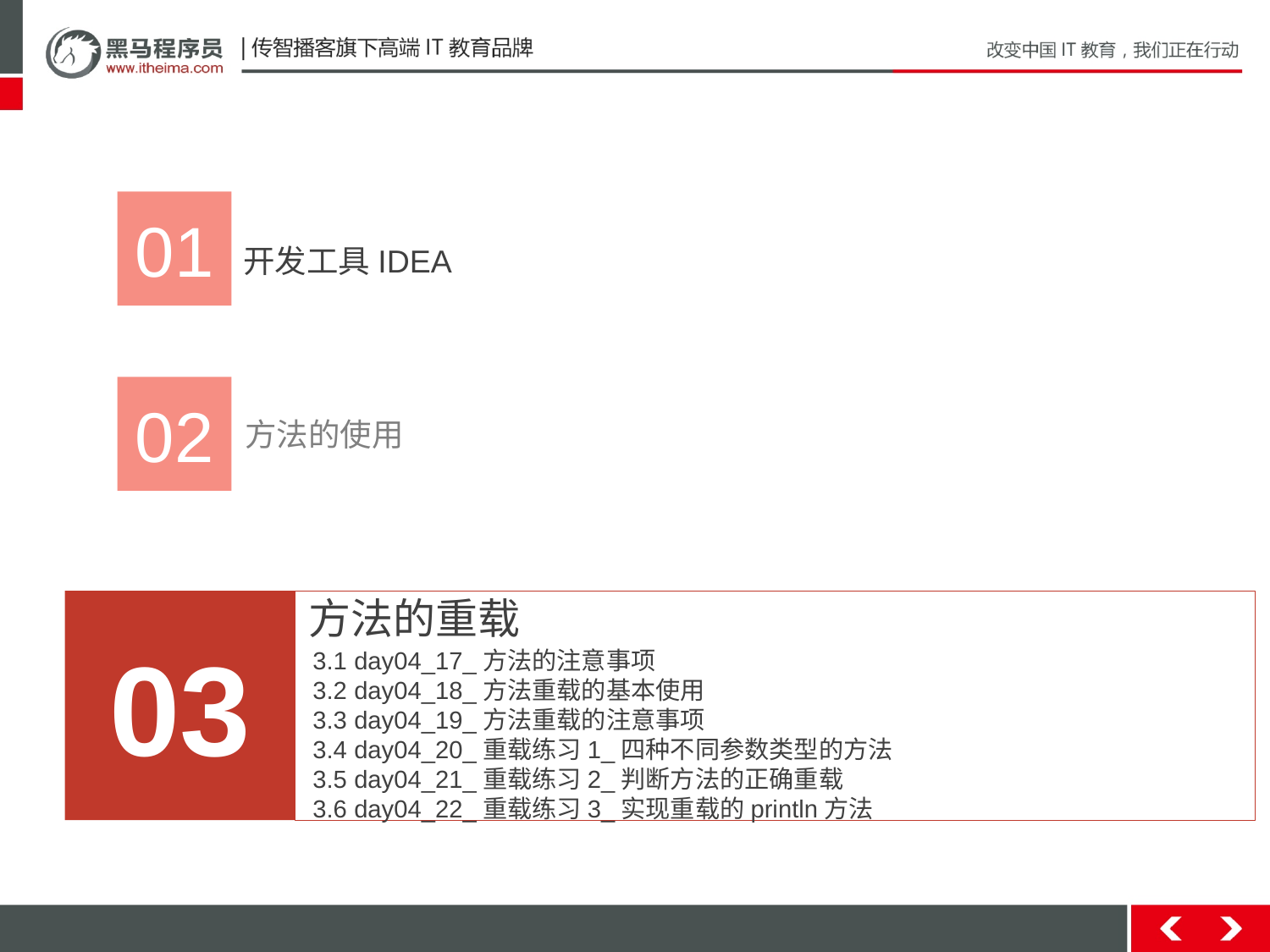

01
开发工具IDEA
02
方法的使用
方法的重载
03

3.1 day04_17_方法的注意事项
3.2 day04_18_方法重载的基本使用
3.3 day04_19_方法重载的注意事项
3.4 day04_20_重载练习1_四种不同参数类型的方法
3.5 day04_21_重载练习2_判断方法的正确重载
3.6 day04_22_重载练习3_实现重载的println方法